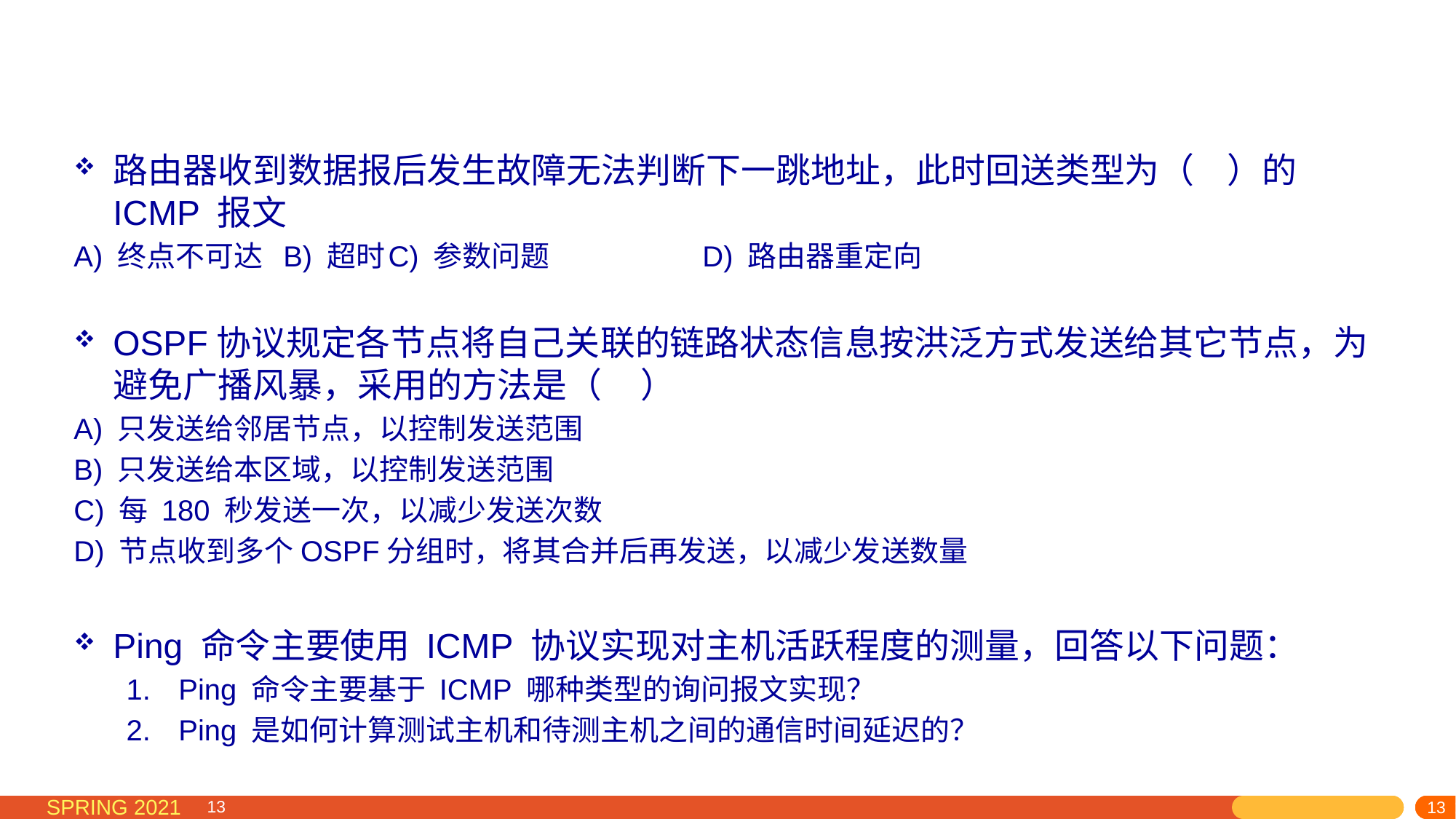

#
路由器收到数据报后发生故障无法判断下一跳地址，此时回送类型为（    ）的ICMP 报文
A) 终点不可达		B) 超时			C) 参数问题		D) 路由器重定向

OSPF协议规定各节点将自己关联的链路状态信息按洪泛方式发送给其它节点，为避免广播风暴，采用的方法是（     ）
A) 只发送给邻居节点，以控制发送范围
B) 只发送给本区域，以控制发送范围
C) 每 180 秒发送一次，以减少发送次数
D) 节点收到多个OSPF分组时，将其合并后再发送，以减少发送数量

Ping 命令主要使用 ICMP 协议实现对主机活跃程度的测量，回答以下问题：
Ping 命令主要基于 ICMP 哪种类型的询问报文实现？
Ping 是如何计算测试主机和待测主机之间的通信时间延迟的？